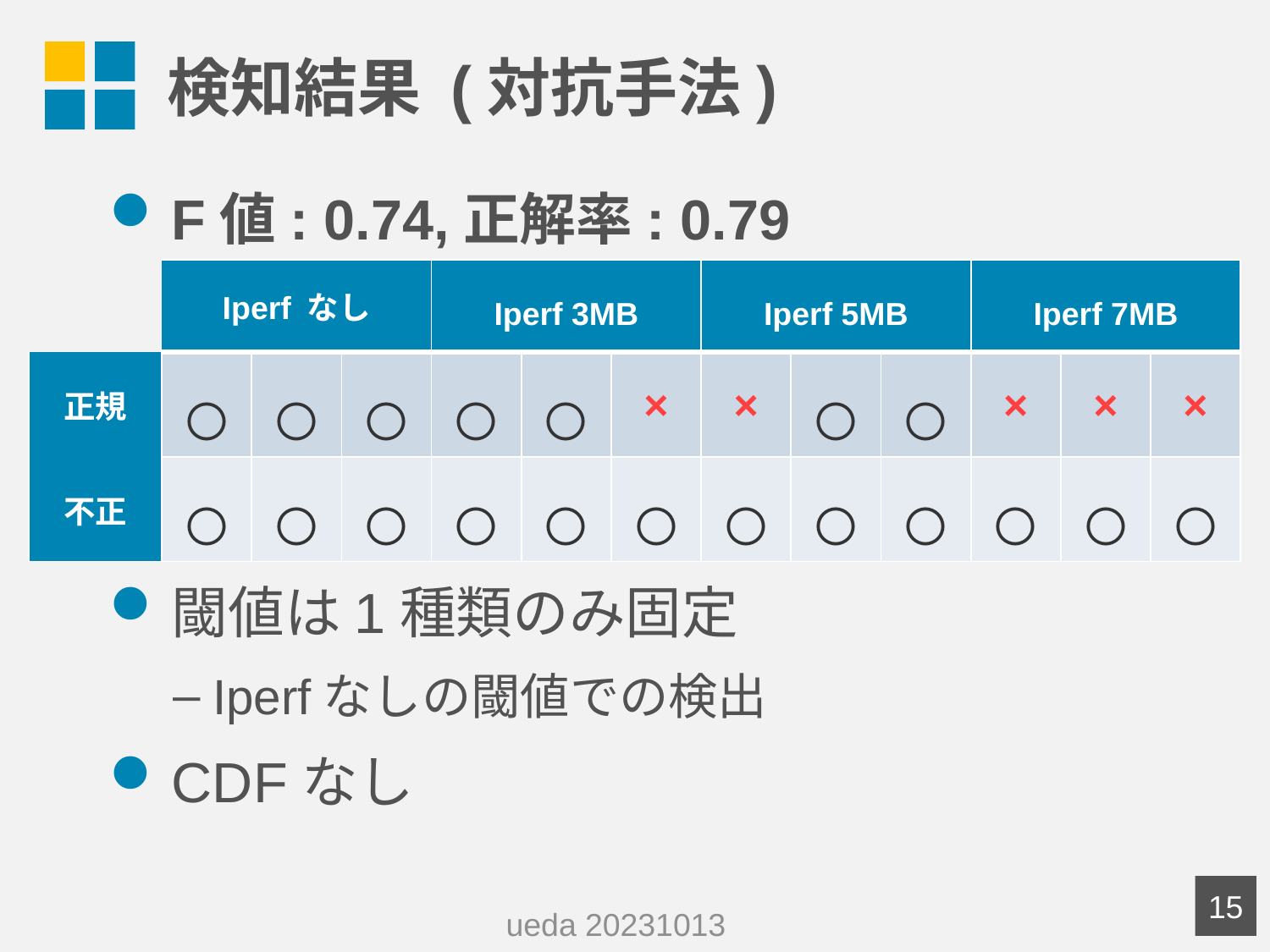

# 検知結果 (対抗手法)
F値: 0.74,正解率: 0.79

閾値は1種類のみ固定
Iperfなしの閾値での検出
CDFなし

|  | Iperf なし |  |  | Iperf 3MB |  |  | Iperf 5MB |  |  | Iperf 7MB |  |  |
| --- | --- | --- | --- | --- | --- | --- | --- | --- | --- | --- | --- | --- |
| 正規 | 〇 | 〇 | 〇 | 〇 | 〇 | × | × | 〇 | 〇 | × | × | × |
| 不正 | 〇 | 〇 | 〇 | 〇 | 〇 | 〇 | 〇 | 〇 | 〇 | 〇 | 〇 | 〇 |
15
ueda 20231013